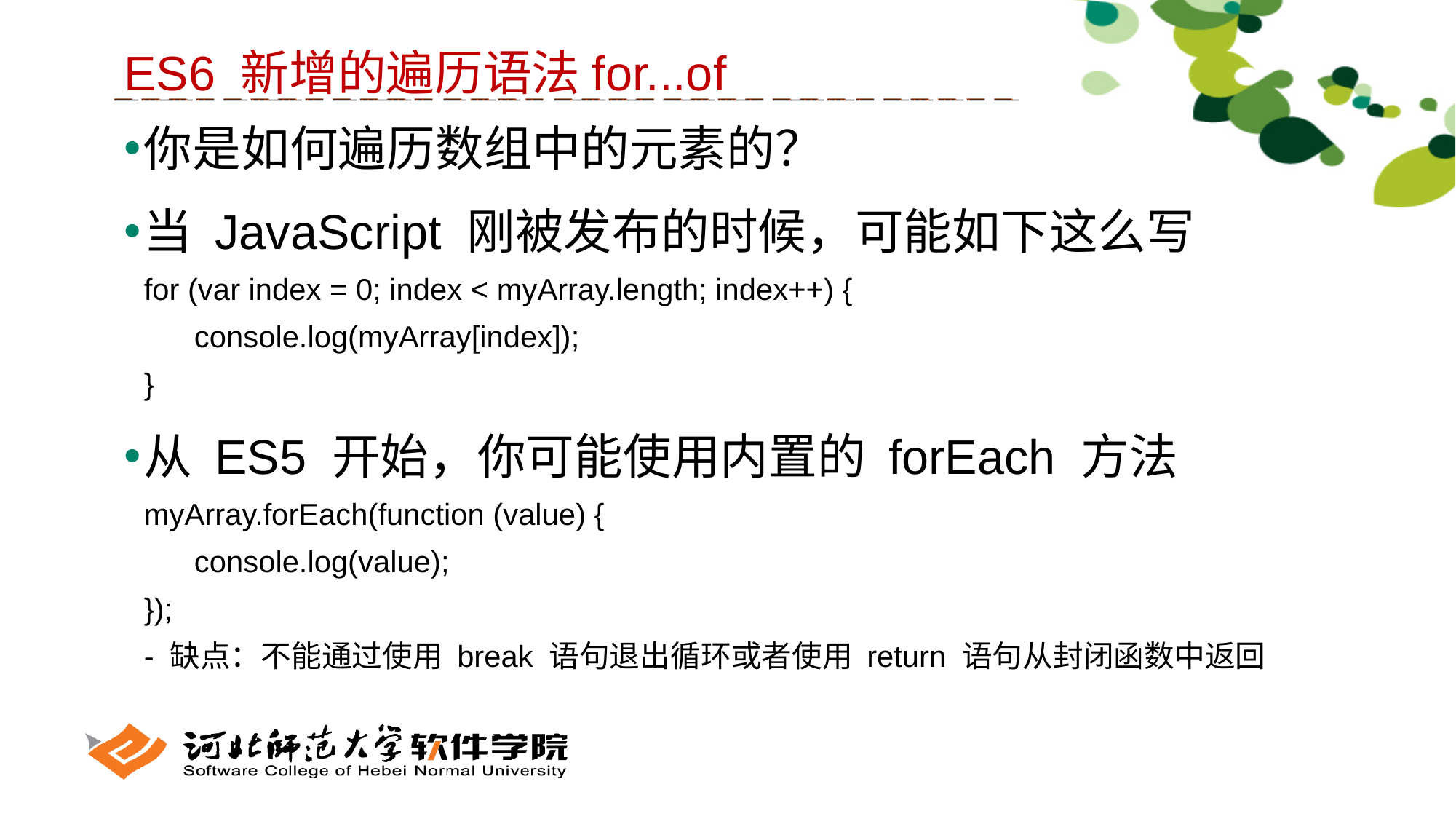

ES6 新增的遍历语法for...of
你是如何遍历数组中的元素的？
当 JavaScript 刚被发布的时候，可能如下这么写
for (var index = 0; index < myArray.length; index++) {
      console.log(myArray[index]);
}
从 ES5 开始，你可能使用内置的 forEach 方法
myArray.forEach(function (value) {
      console.log(value);
});
- 缺点：不能通过使用 break 语句退出循环或者使用 return 语句从封闭函数中返回